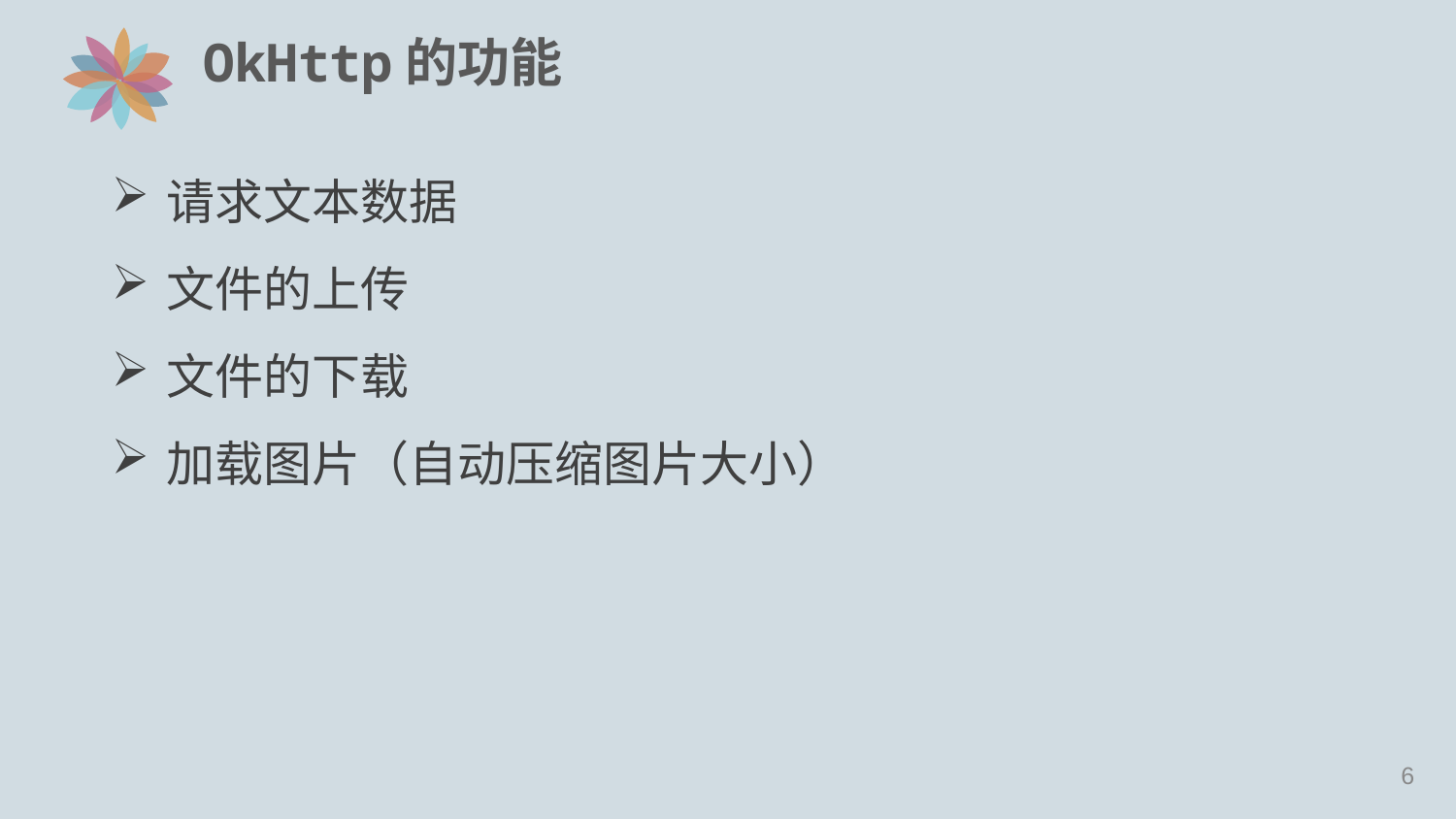

# OkHttp的功能
请求文本数据
文件的上传
文件的下载
加载图片（自动压缩图片大小）
6